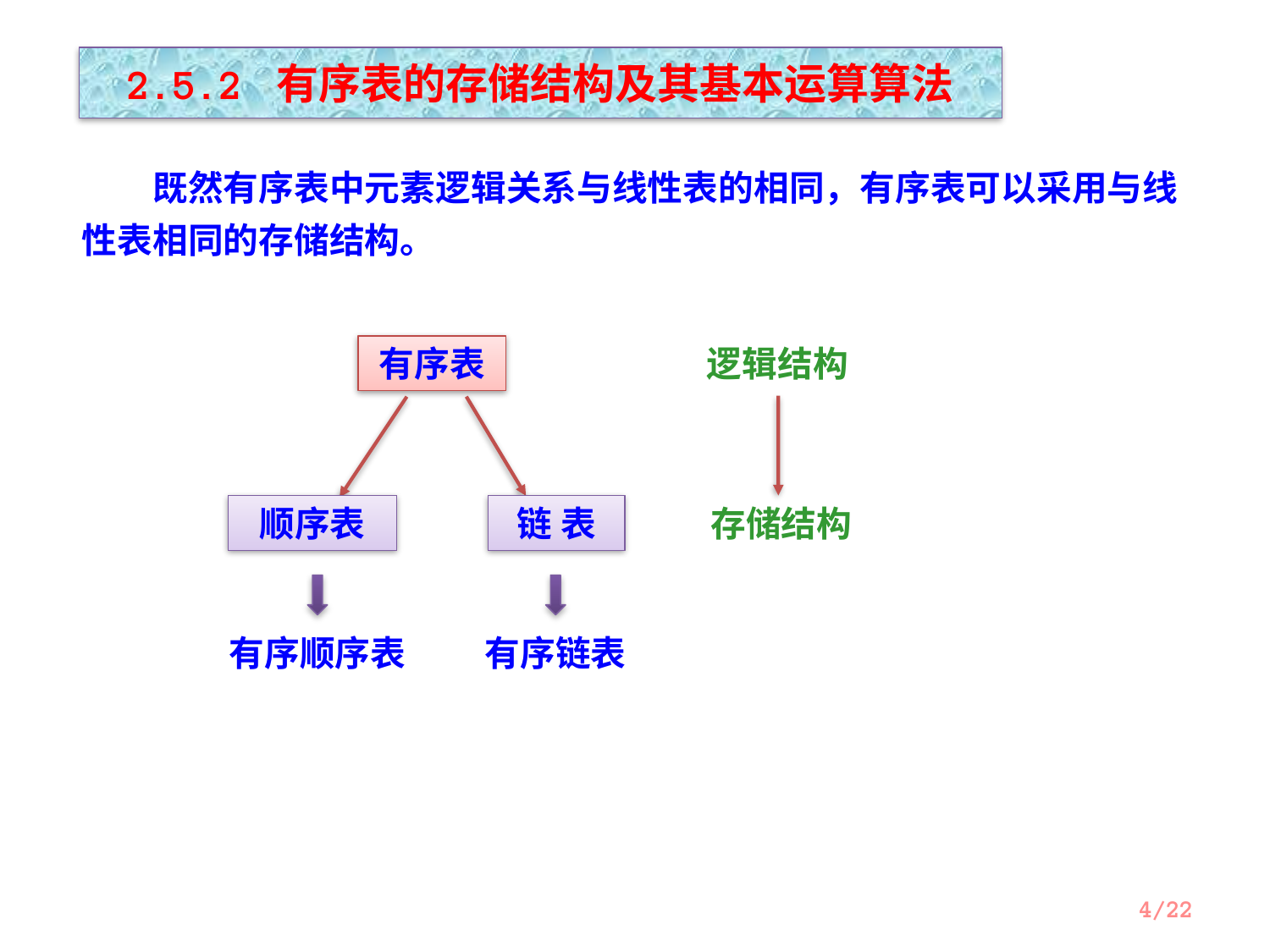

2.5.2 有序表的存储结构及其基本运算算法
　　既然有序表中元素逻辑关系与线性表的相同，有序表可以采用与线性表相同的存储结构。
有序表
逻辑结构

顺序表
链 表
存储结构

有序顺序表
有序链表
4/22